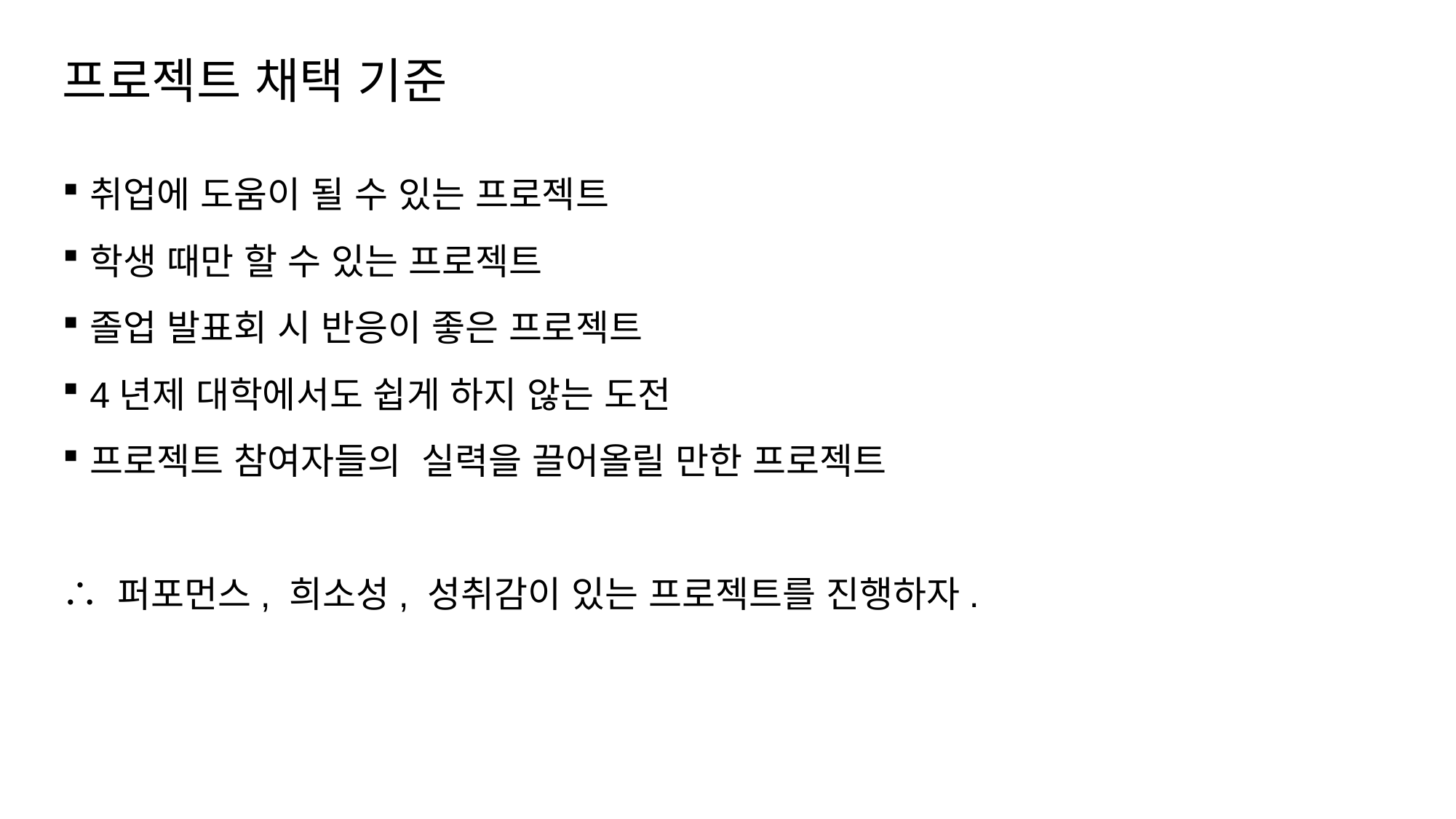

# 프로젝트 채택 기준
취업에 도움이 될 수 있는 프로젝트
학생 때만 할 수 있는 프로젝트
졸업 발표회 시 반응이 좋은 프로젝트
4년제 대학에서도 쉽게 하지 않는 도전
프로젝트 참여자들의  실력을 끌어올릴 만한 프로젝트

∴ 퍼포먼스, 희소성, 성취감이 있는 프로젝트를 진행하자.